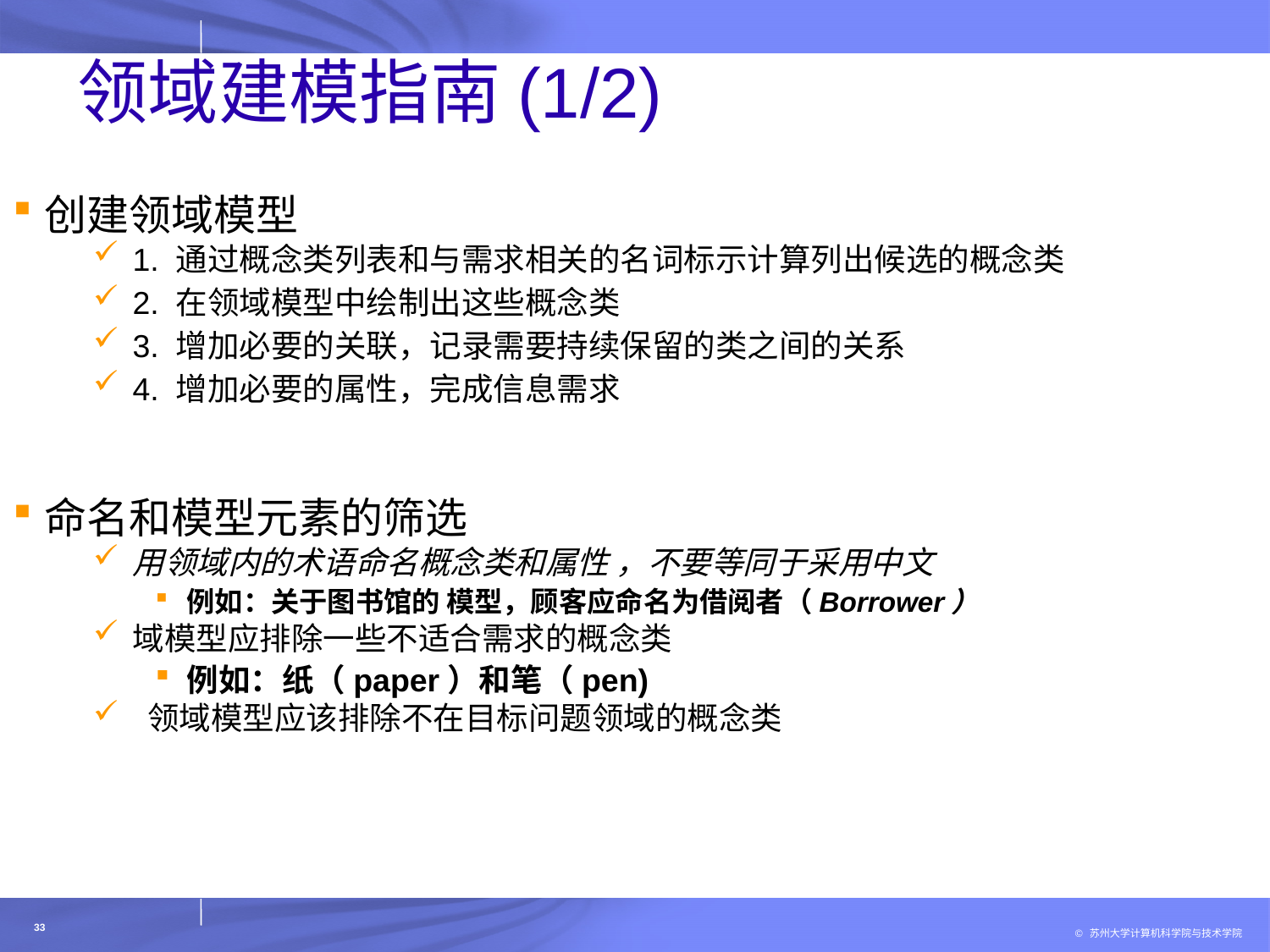

# 领域建模指南(1/2)

创建领域模型
1. 通过概念类列表和与需求相关的名词标示计算列出候选的概念类
2. 在领域模型中绘制出这些概念类
3. 增加必要的关联，记录需要持续保留的类之间的关系
4. 增加必要的属性，完成信息需求

命名和模型元素的筛选
用领域内的术语命名概念类和属性 ，不要等同于采用中文
例如：关于图书馆的 模型，顾客应命名为借阅者（Borrower）
域模型应排除一些不适合需求的概念类
例如：纸（paper）和笔（pen)
 领域模型应该排除不在目标问题领域的概念类

33